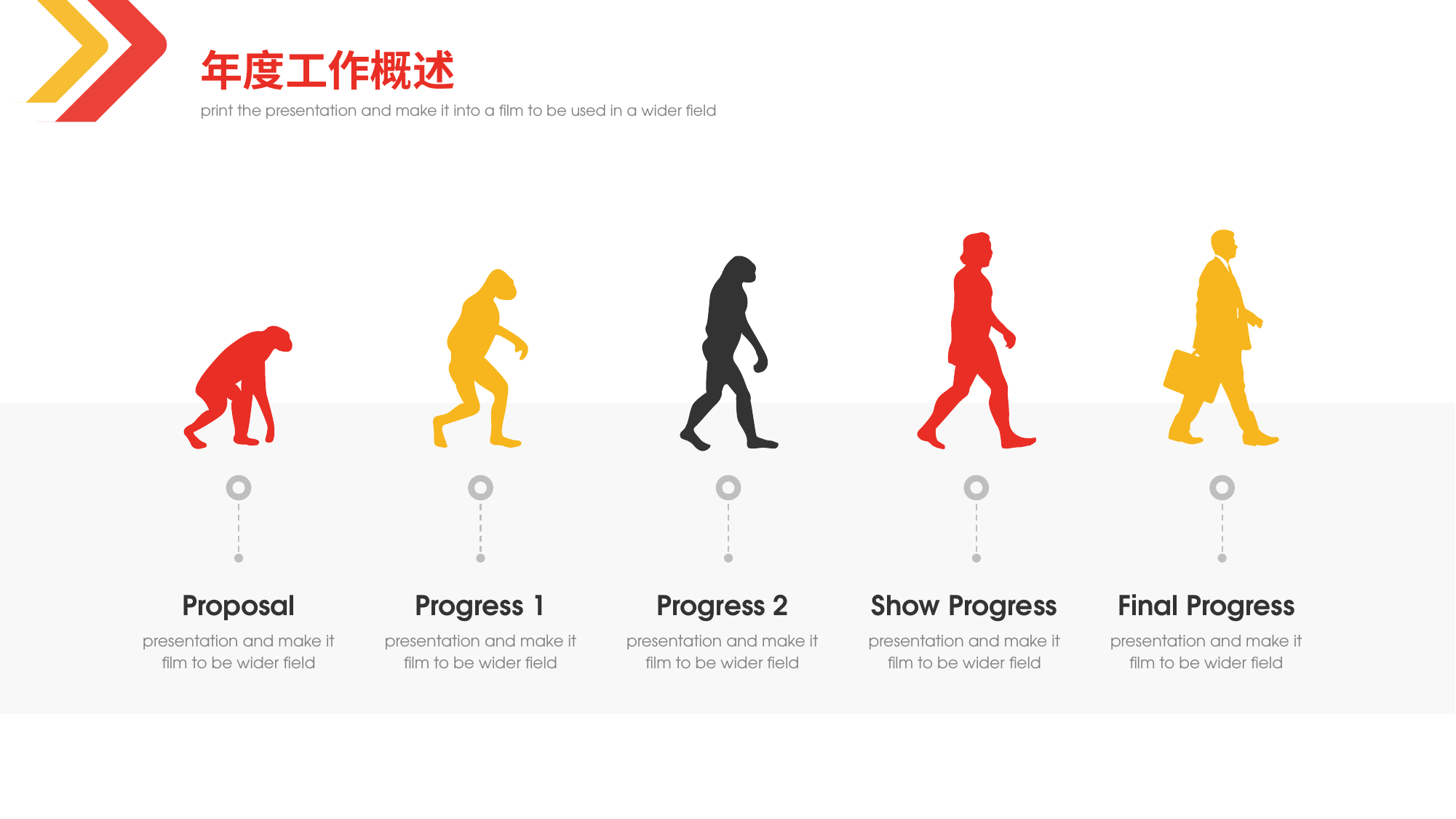

年度工作概述
print the presentation and make it into a film to be used in a wider field

Proposal
presentation and make it film to be wider field
Progress 1
presentation and make it film to be wider field
Progress 2
presentation and make it film to be wider field
Show Progress
presentation and make it film to be wider field
Final Progress
presentation and make it film to be wider field